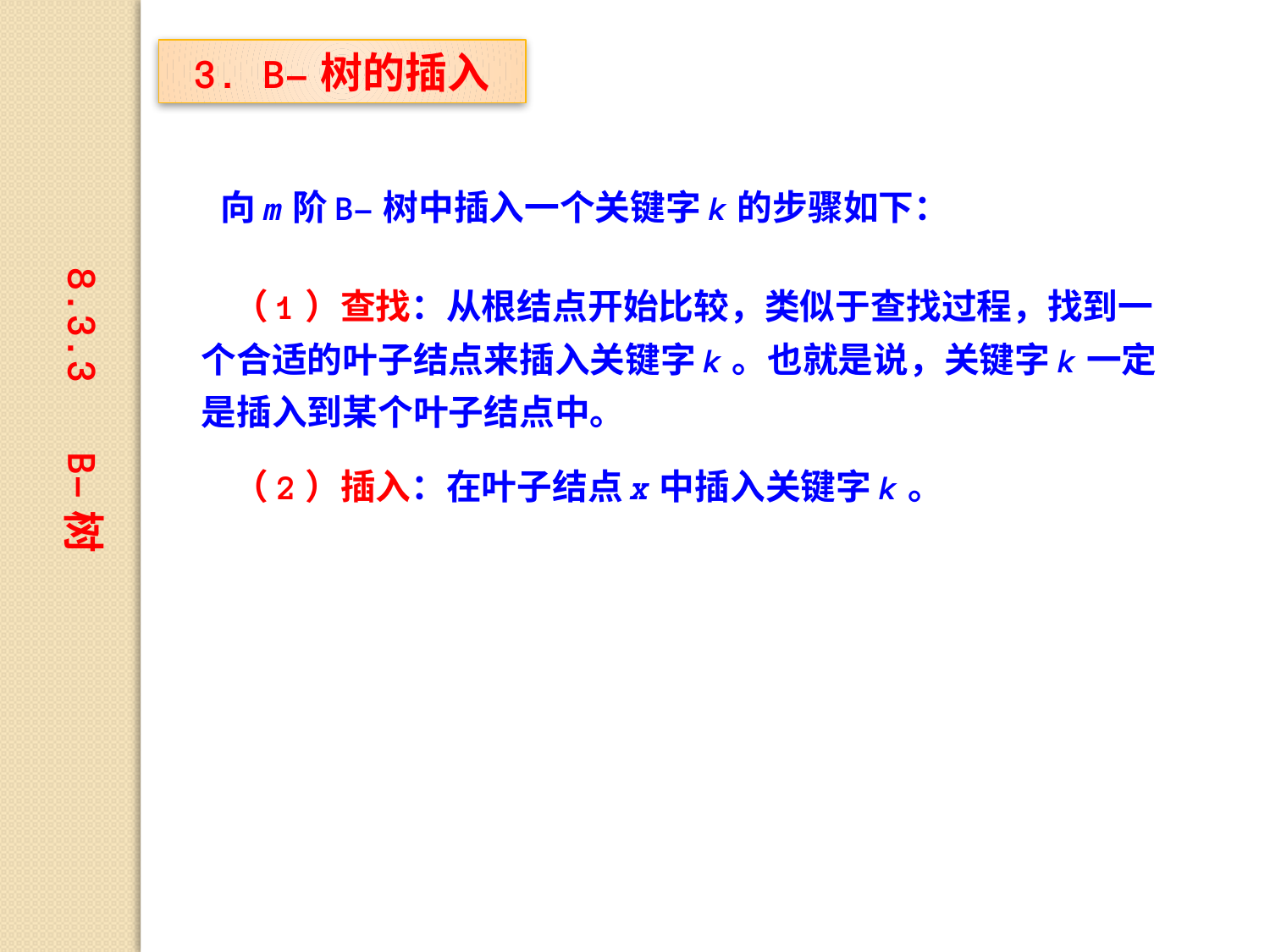

3. B-树的插入
向m阶B-树中插入一个关键字k的步骤如下：
8.3.3   B-树
   （1）查找：从根结点开始比较，类似于查找过程，找到一个合适的叶子结点来插入关键字k。也就是说，关键字k一定是插入到某个叶子结点中。
   （2）插入：在叶子结点x中插入关键字k。